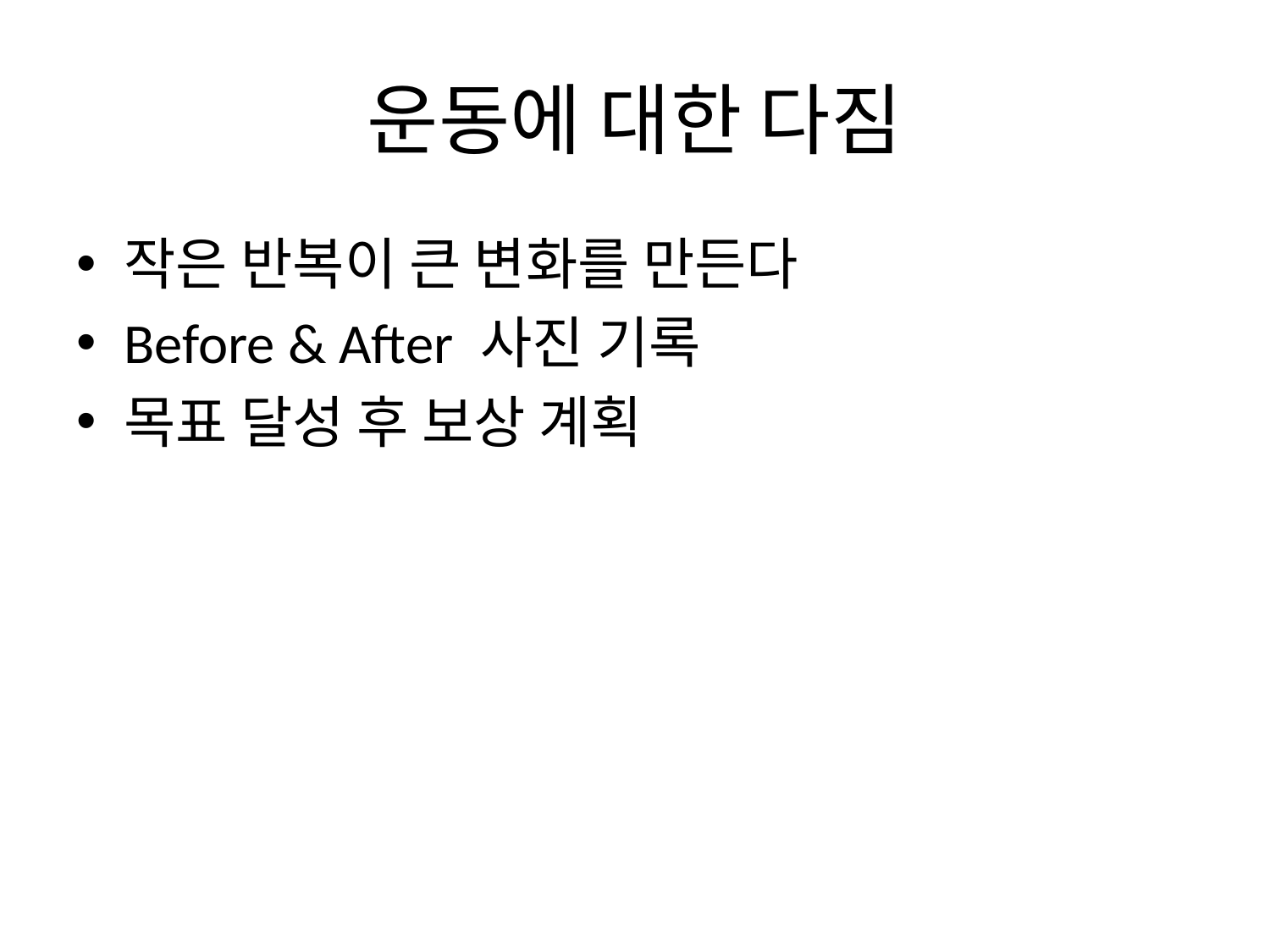

# 운동에 대한 다짐
작은 반복이 큰 변화를 만든다
Before & After 사진 기록
목표 달성 후 보상 계획